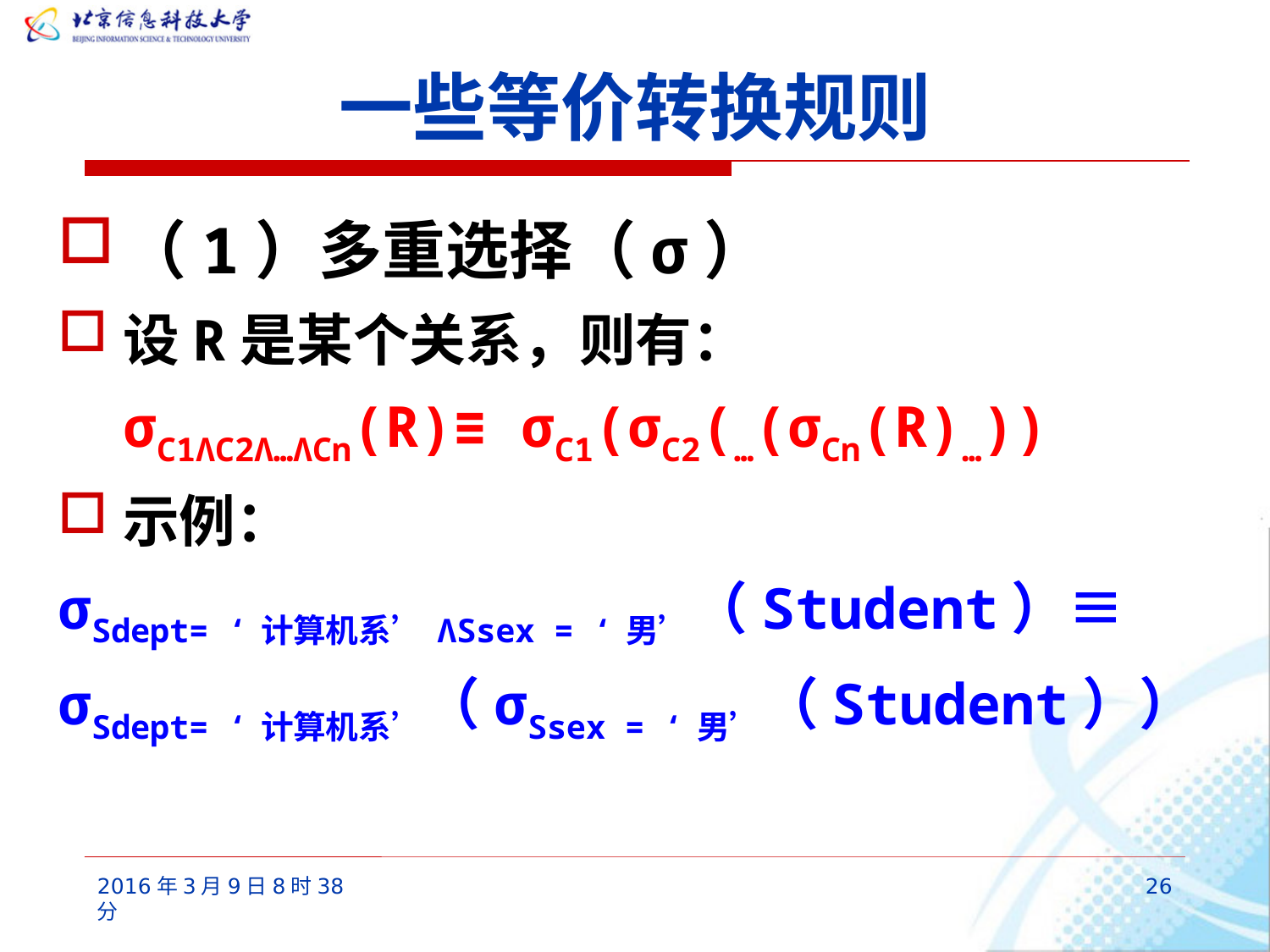

# 一些等价转换规则
（1）多重选择（σ）
设R是某个关系，则有：
	σC1ΛC2Λ…ΛCn(R)≡ σC1(σC2(…(σCn(R)…))
示例：
σSdept= ‘计算机系’ΛSsex = ‘男’（Student）≡
σSdept= ‘计算机系’（σSsex = ‘男’（Student））

2016年3月9日8时38分
26